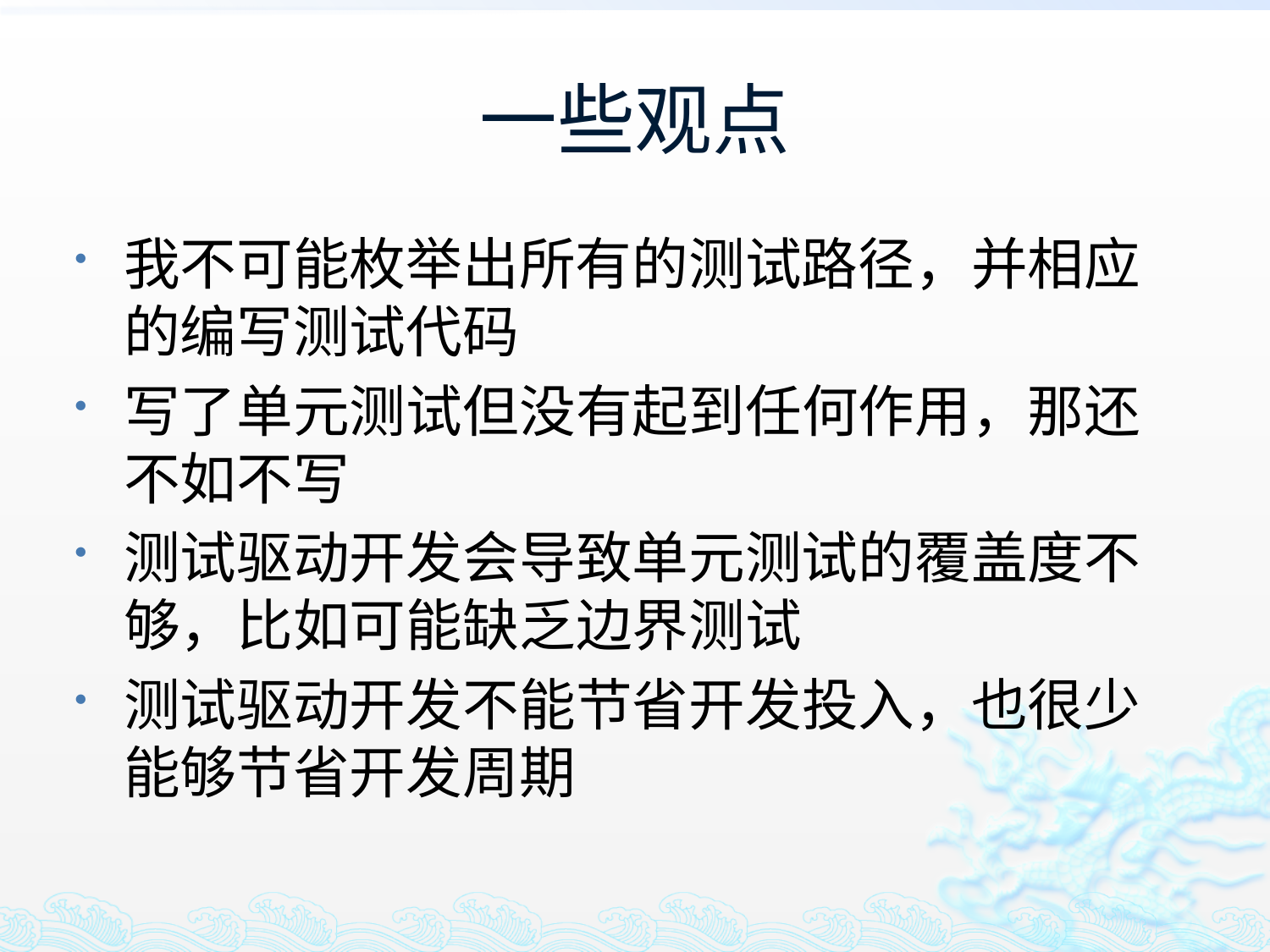

# 一些观点
我不可能枚举出所有的测试路径，并相应的编写测试代码
写了单元测试但没有起到任何作用，那还不如不写
测试驱动开发会导致单元测试的覆盖度不够，比如可能缺乏边界测试
测试驱动开发不能节省开发投入，也很少能够节省开发周期